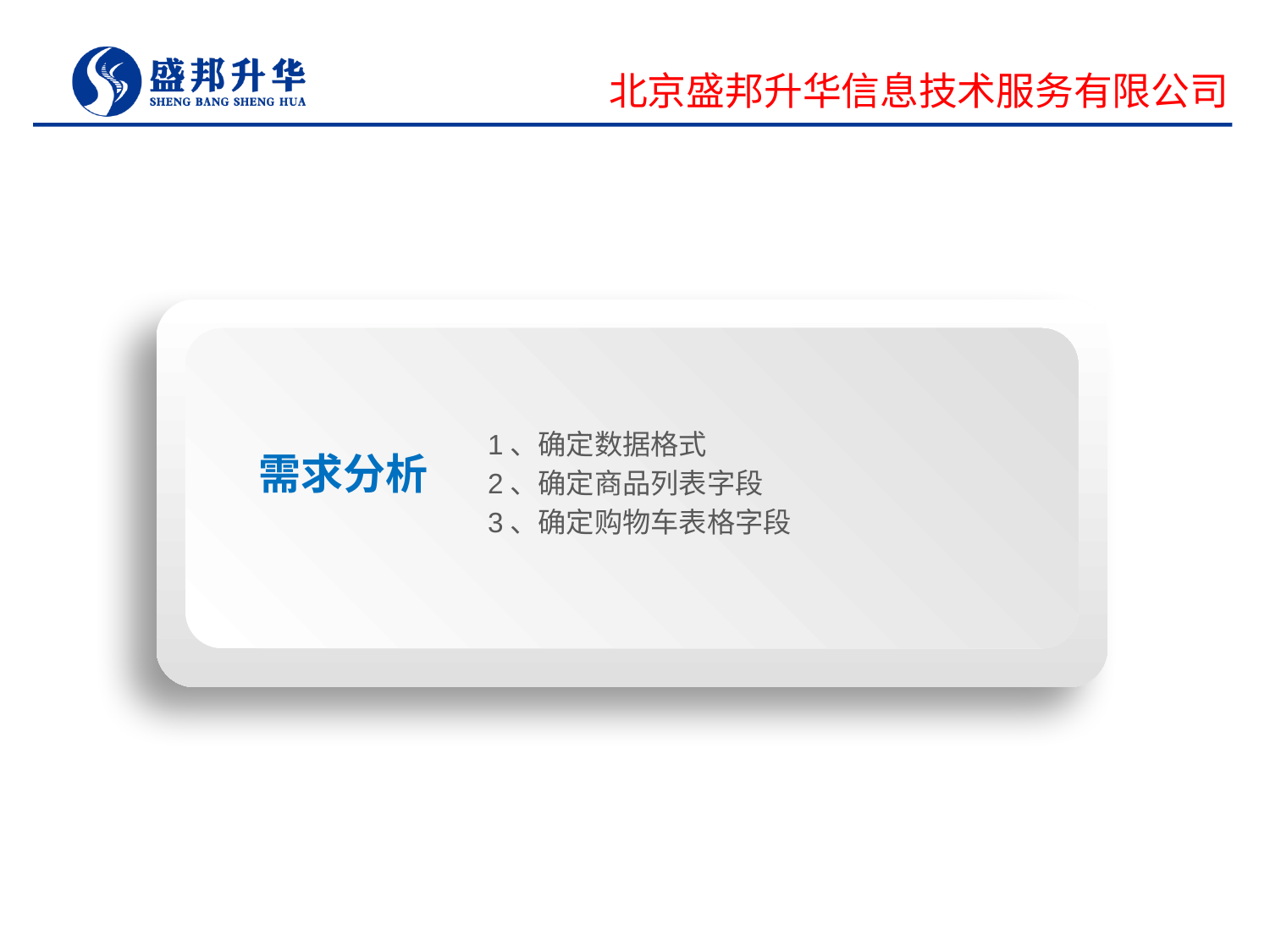

北京盛邦升华信息技术服务有限公司

需求分析
1、确定数据格式
2、确定商品列表字段
3、确定购物车表格字段